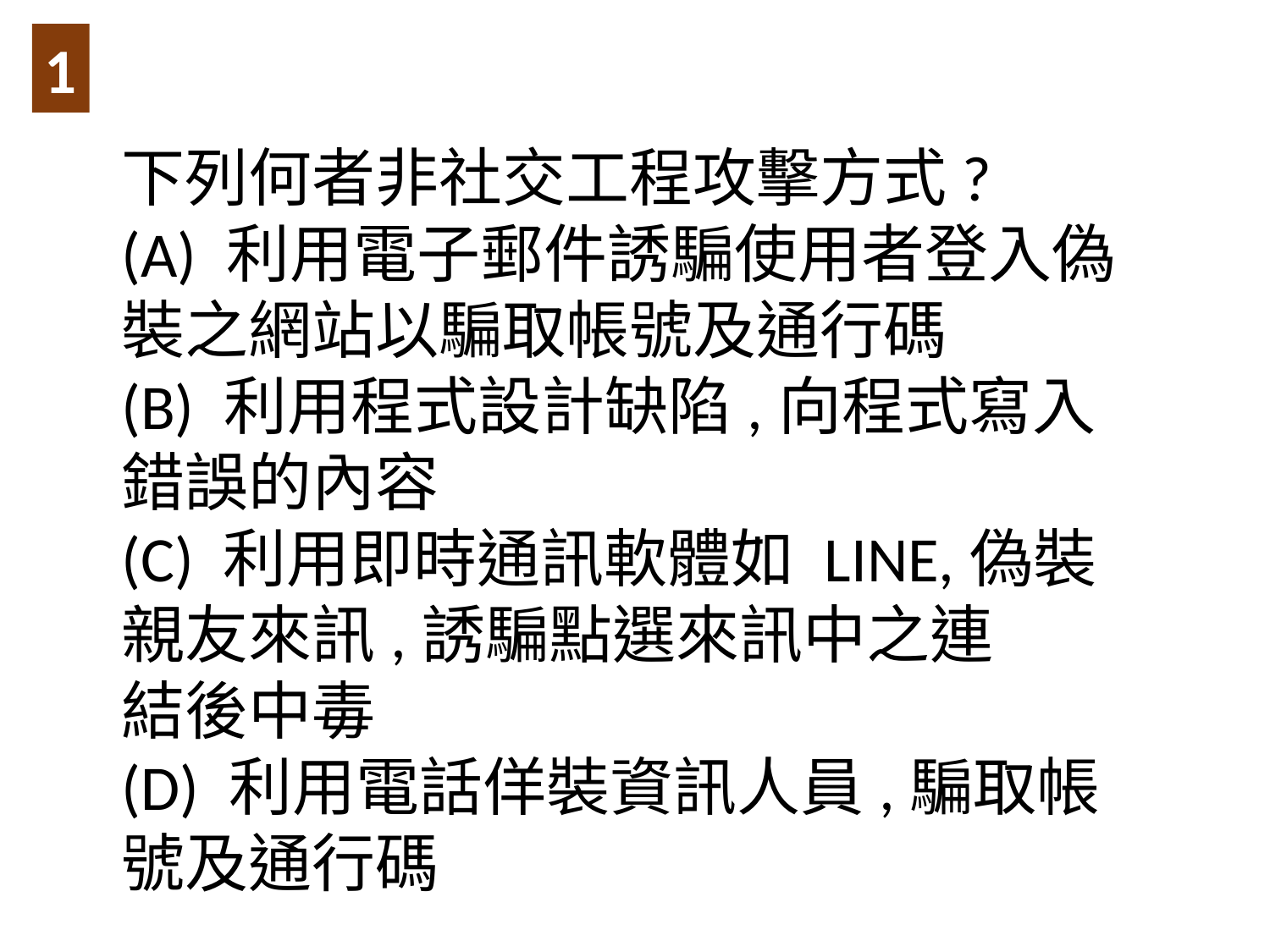

1
下列何者非社交工程攻擊方式?
(A) 利用電子郵件誘騙使用者登入偽裝之網站以騙取帳號及通行碼
(B) 利用程式設計缺陷,向程式寫入錯誤的內容
(C) 利用即時通訊軟體如 LINE,偽裝親友來訊,誘騙點選來訊中之連
結後中毒
(D) 利用電話佯裝資訊人員,騙取帳號及通行碼